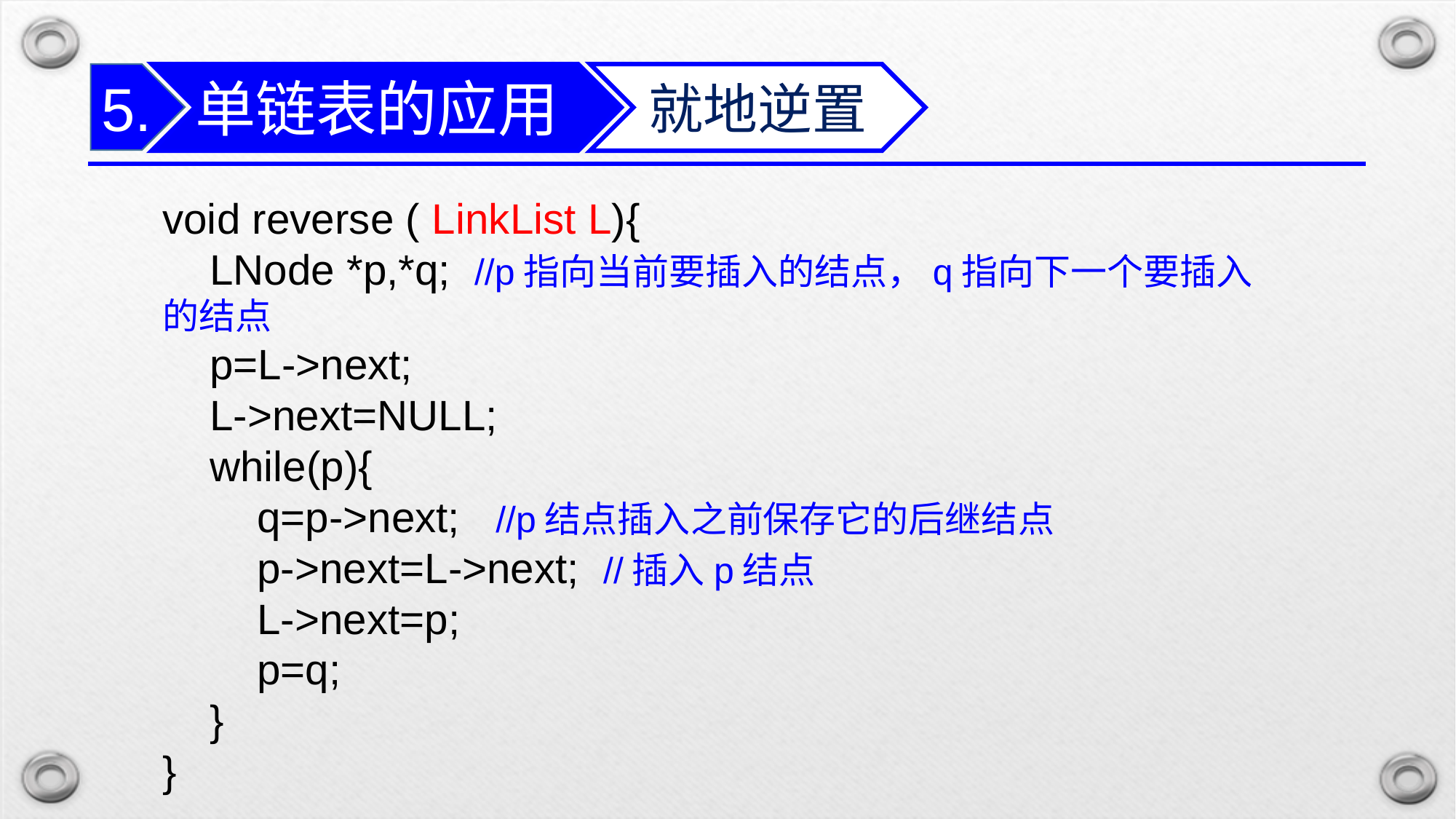

单链表的应用

5.
就地逆置
void reverse ( LinkList L){
    LNode *p,*q;  //p指向当前要插入的结点，q指向下一个要插入的结点
    p=L->next;
    L->next=NULL;
    while(p){
        q=p->next;   //p结点插入之前保存它的后继结点
        p->next=L->next;  //插入p结点
        L->next=p;
        p=q;
    }
}